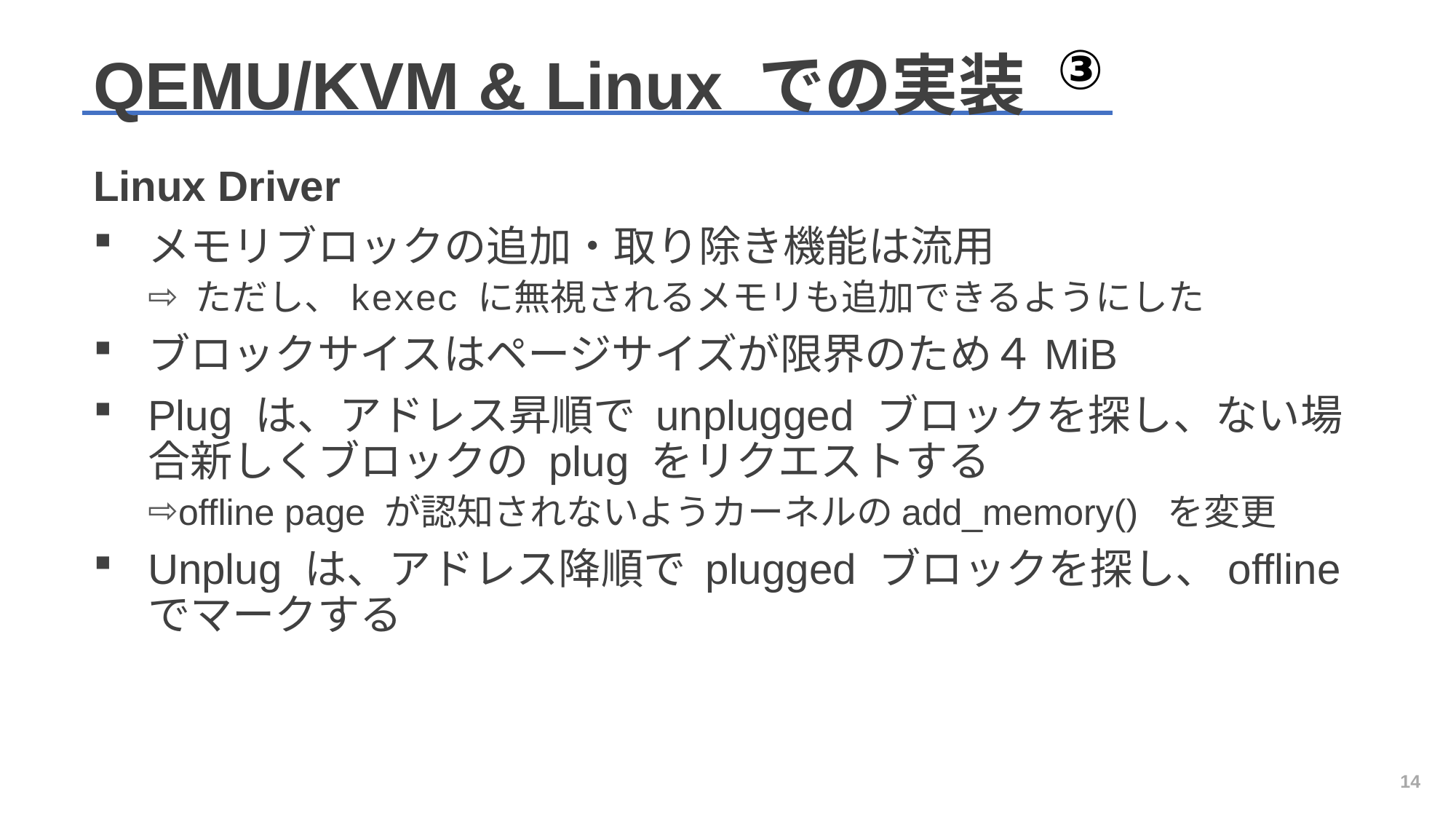

③
# QEMU/KVM & Linux での実装
Linux Driver
メモリブロックの追加・取り除き機能は流用
 ただし、kexec に無視されるメモリも追加できるようにした
ブロックサイスはページサイズが限界のため４MiB
Plug は、アドレス昇順で unplugged ブロックを探し、ない場合新しくブロックの plug をリクエストする
offline page が認知されないようカーネルのadd_memory()  を変更
Unplug は、アドレス降順で plugged ブロックを探し、offline でマークする
14